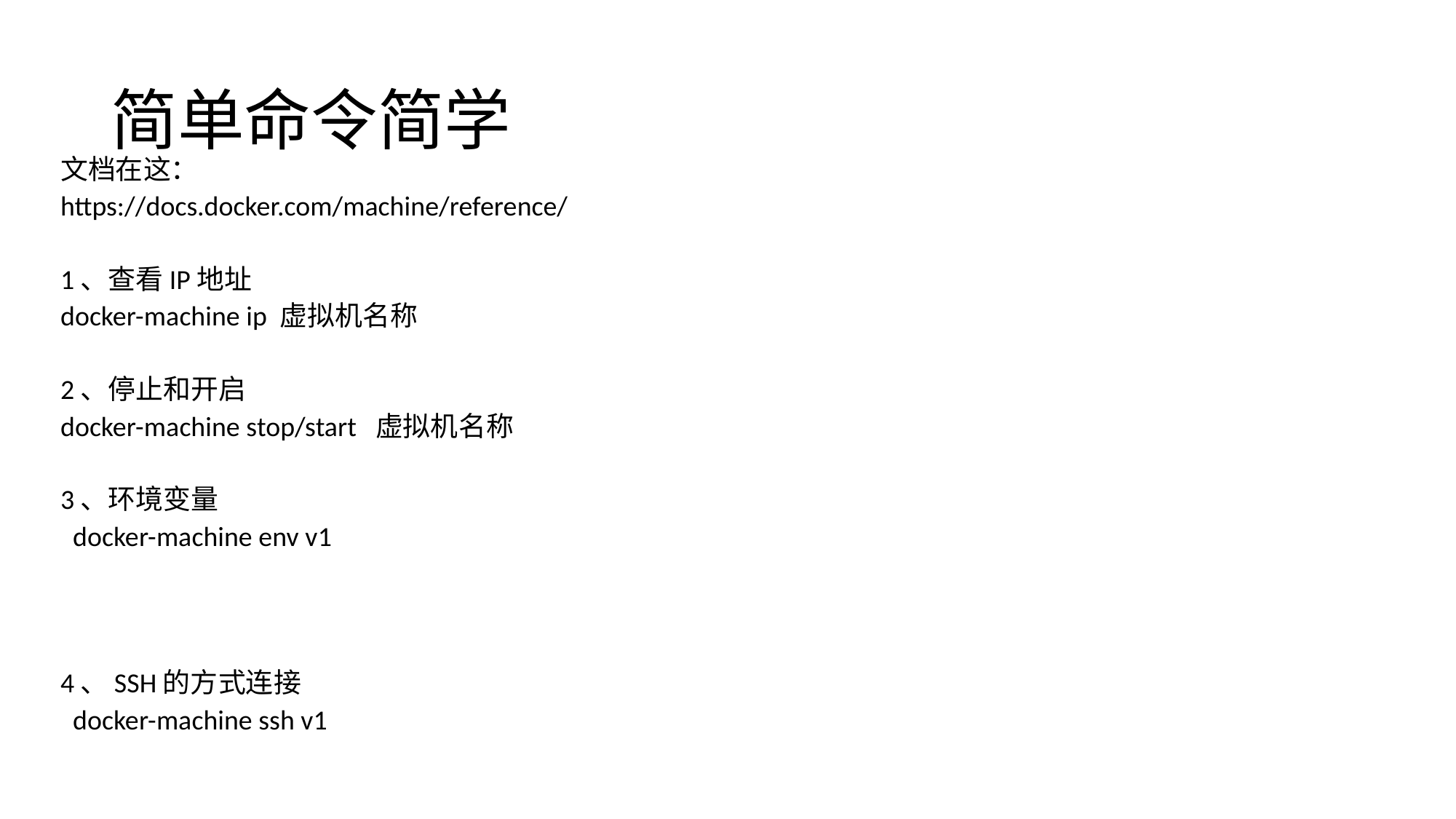

# 简单命令简学
文档在这：
https://docs.docker.com/machine/reference/

1、查看IP地址
docker-machine ip 虚拟机名称

2、停止和开启
docker-machine stop/start  虚拟机名称

3、环境变量
  docker-machine env v1

4、SSH的方式连接
  docker-machine ssh v1